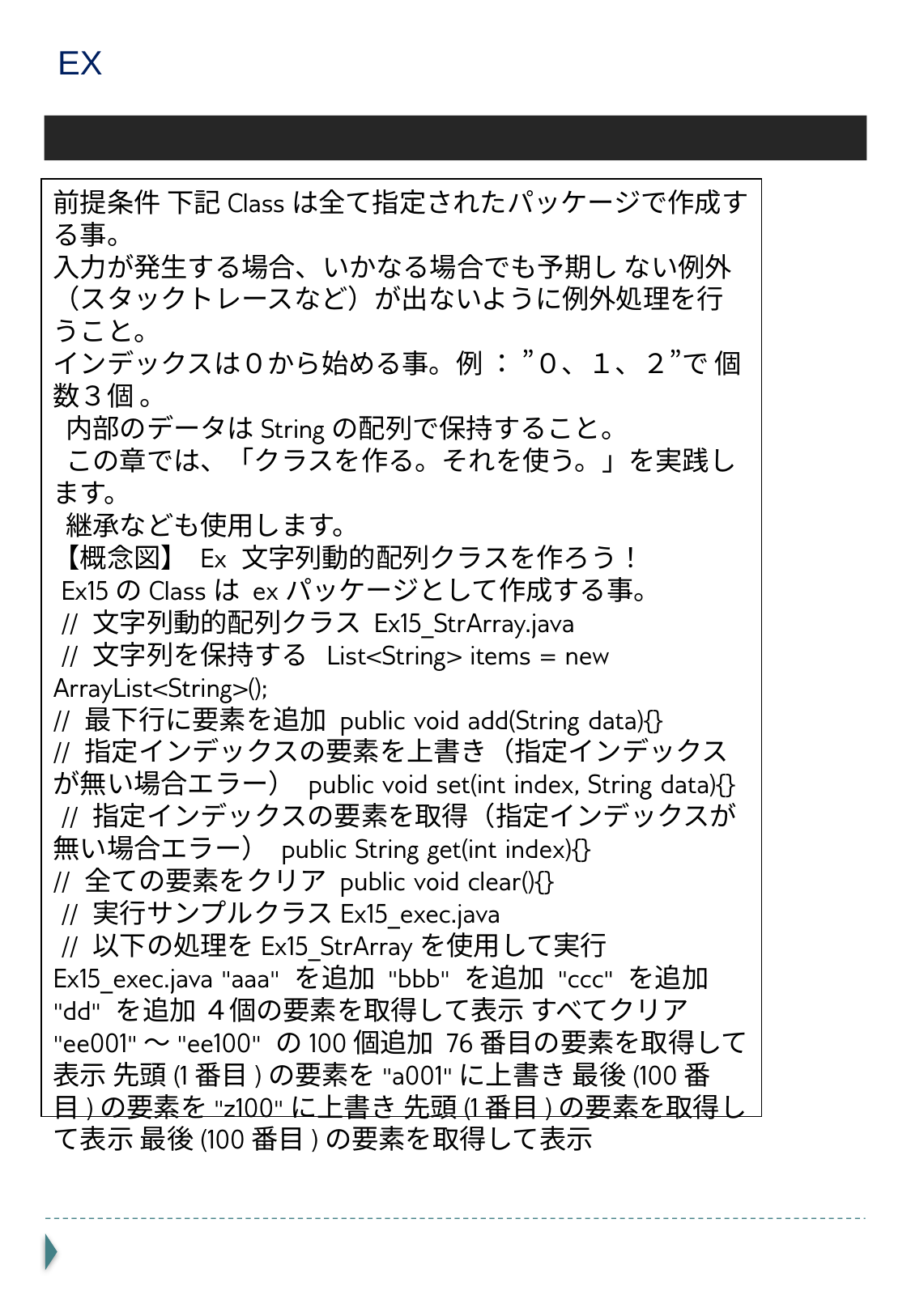

# EX

前提条件 下記Classは全て指定されたパッケージで作成する事。
入力が発生する場合、いかなる場合でも予期し ない例外（スタックトレースなど）が出ないように例外処理を行うこと。
インデックスは０から始める事。例 ： ”０、１、２”で 個数３個 。
 内部のデータはStringの配列で保持すること。
 この章では、「クラスを作る。それを使う。」を実践します。
 継承なども使用します。
【概念図】 Ex 文字列動的配列クラスを作ろう！
 Ex15のClassは exパッケージとして作成する事。
 // 文字列動的配列クラス Ex15_StrArray.java
 // 文字列を保持する  List<String> items = new ArrayList<String>();
// 最下行に要素を追加 public void add(String data){}
// 指定インデックスの要素を上書き（指定インデックスが無い場合エラー） public void set(int index, String data){}
 // 指定インデックスの要素を取得（指定インデックスが無い場合エラー） public String get(int index){}
// 全ての要素をクリア public void clear(){}
 // 実行サンプルクラスEx15_exec.java
 // 以下の処理をEx15_StrArrayを使用して実行 Ex15_exec.java "aaa" を追加 "bbb" を追加 "ccc" を追加 "dd" を追加 ４個の要素を取得して表示 すべてクリア "ee001"～"ee100" の100個追加 76番目の要素を取得して表示 先頭(1番目)の要素を"a001"に上書き 最後(100番目)の要素を"z100"に上書き 先頭(1番目)の要素を取得して表示 最後(100番目)の要素を取得して表示